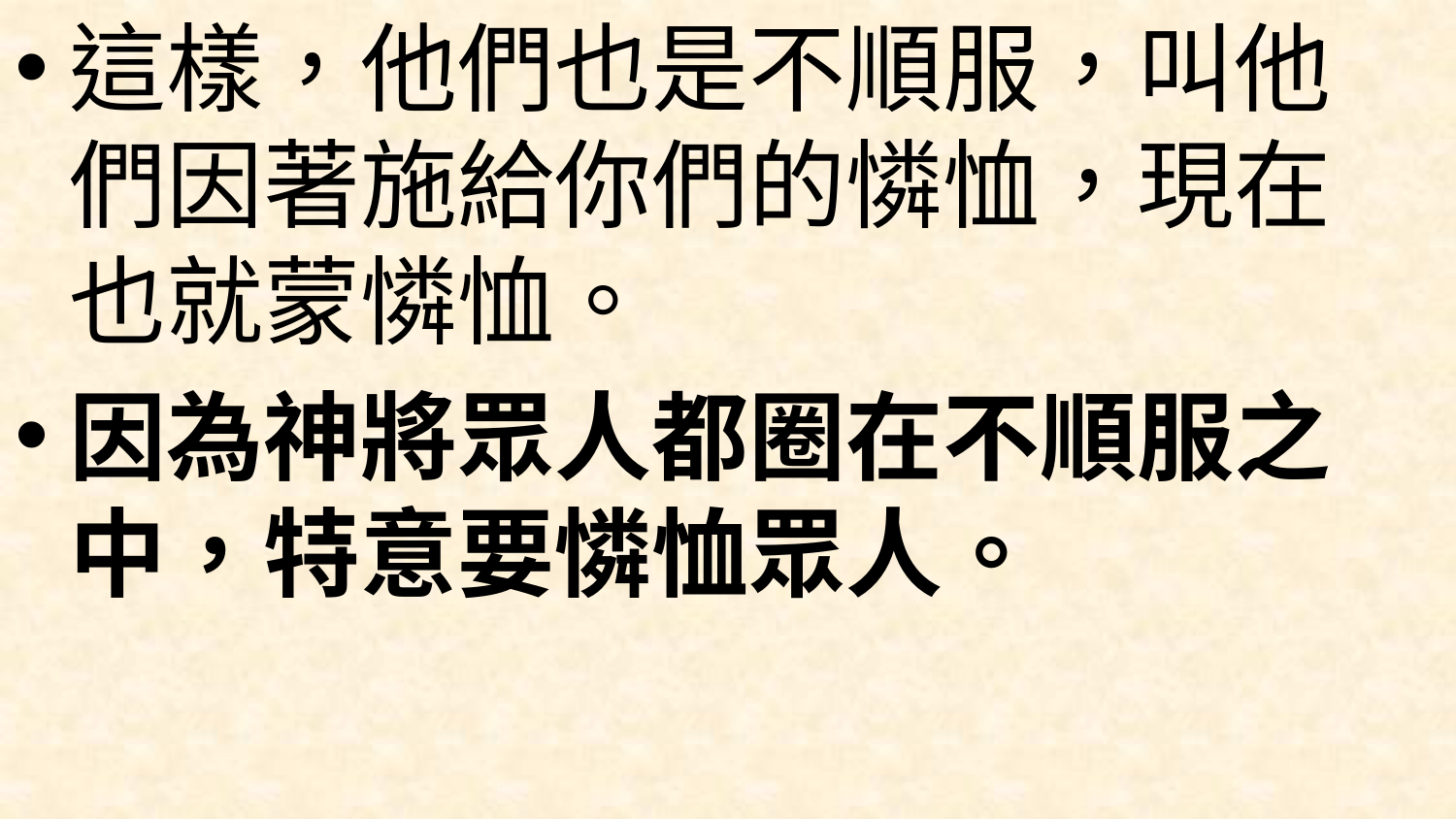

這樣，他們也是不順服，叫他們因著施給你們的憐恤，現在也就蒙憐恤。
因為神將眾人都圈在不順服之中，特意要憐恤眾人。